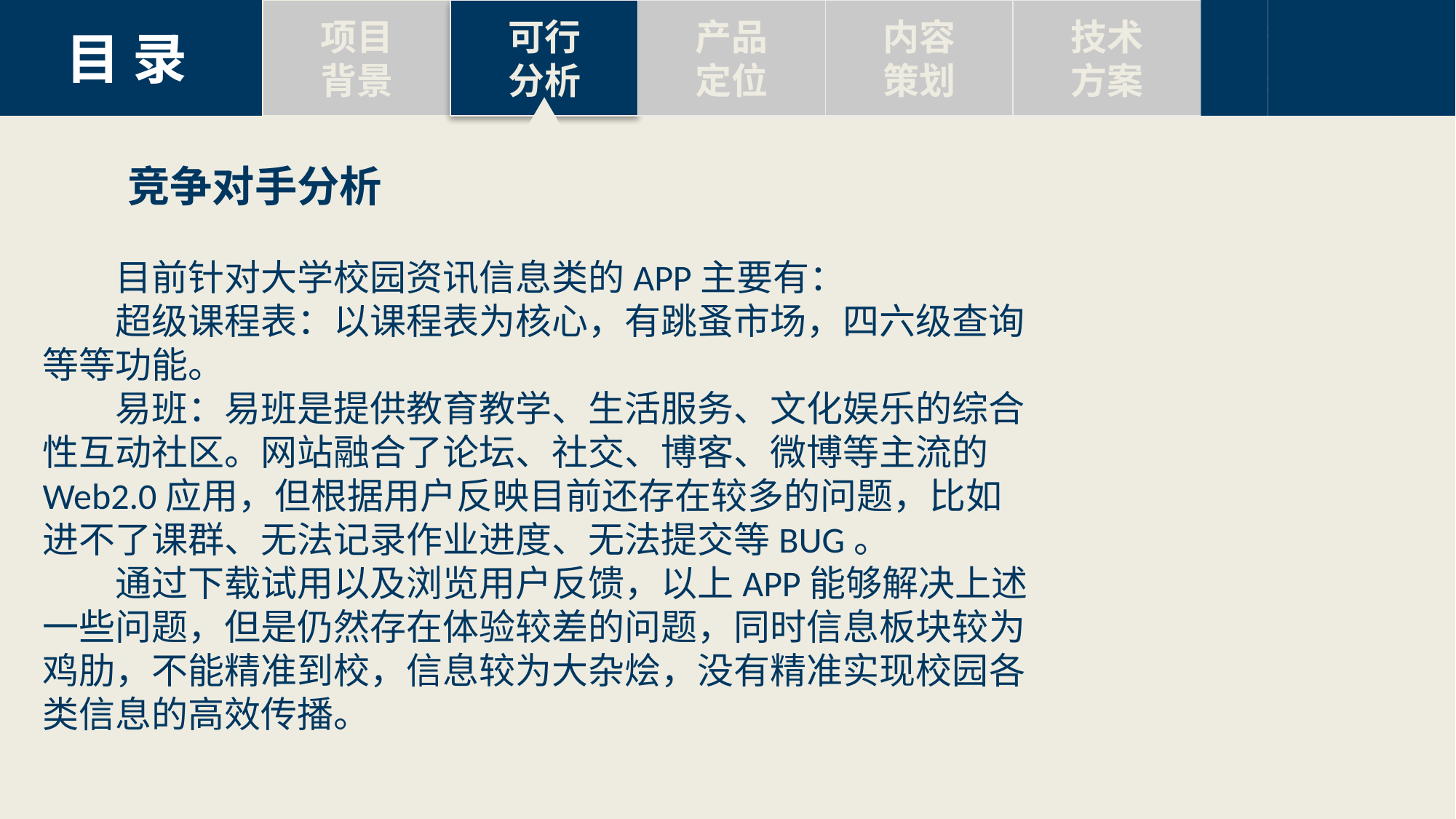

项目
背景
可行
分析
标题三
Text here
标题三
Text here
标题三
Text here
产品
定位
标题四
Text here
标题四
Text here
标题四
Text here
内容
策划
标题五
Text here
标题五
Text here
标题五
Text here
技术
方案
标题六
Text here
标题六
Text here
标题六
Text here

目 录

竞争对手分析

目前针对大学校园资讯信息类的APP主要有：
超级课程表：以课程表为核心，有跳蚤市场，四六级查询等等功能。
易班：易班是提供教育教学、生活服务、文化娱乐的综合性互动社区。网站融合了论坛、社交、博客、微博等主流的Web2.0应用，但根据用户反映目前还存在较多的问题，比如进不了课群、无法记录作业进度、无法提交等BUG。
通过下载试用以及浏览用户反馈，以上APP能够解决上述一些问题，但是仍然存在体验较差的问题，同时信息板块较为鸡肋，不能精准到校，信息较为大杂烩，没有精准实现校园各类信息的高效传播。